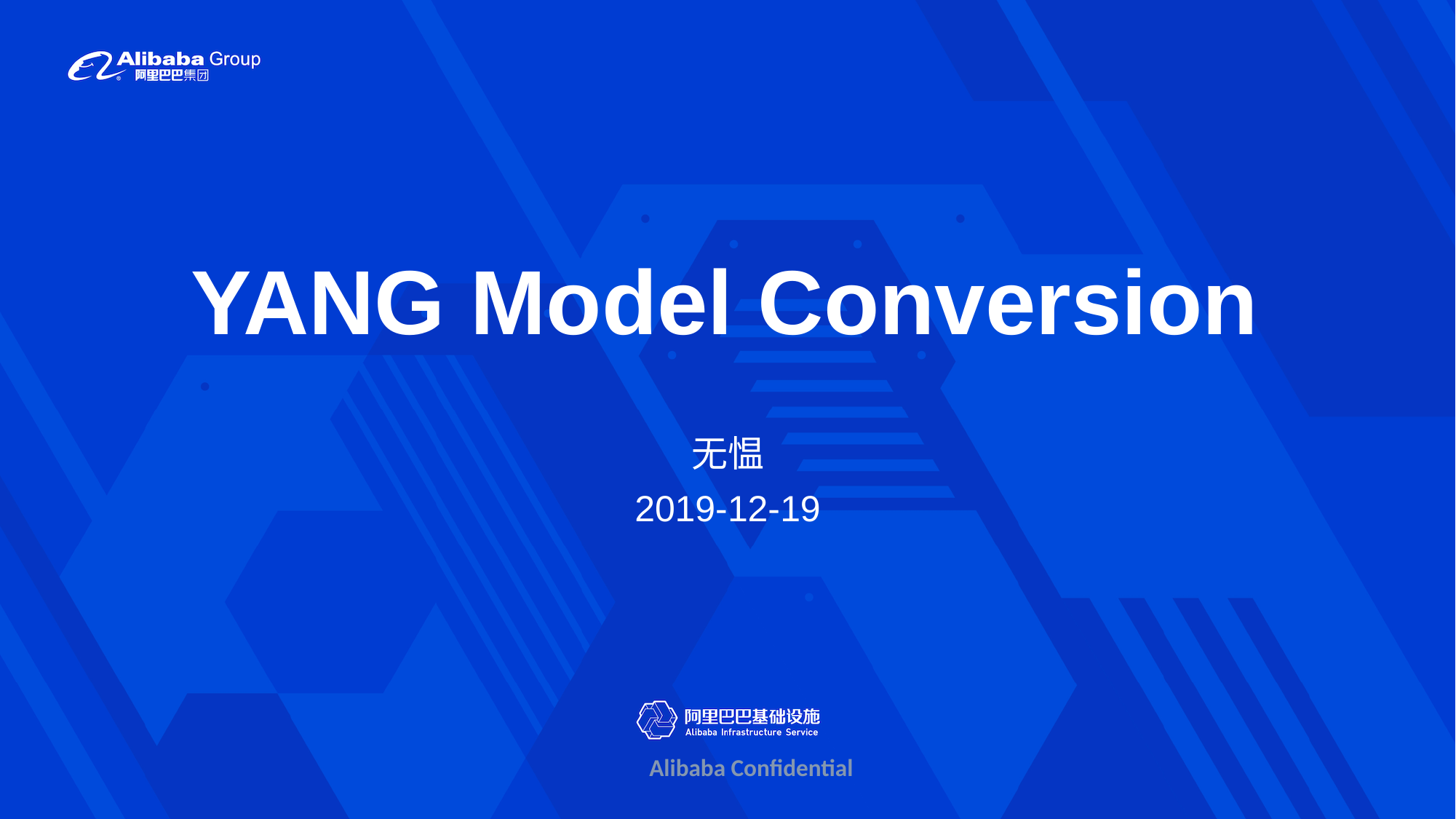

# YANG Model Conversion
无愠
2019-12-19
Alibaba Confidential